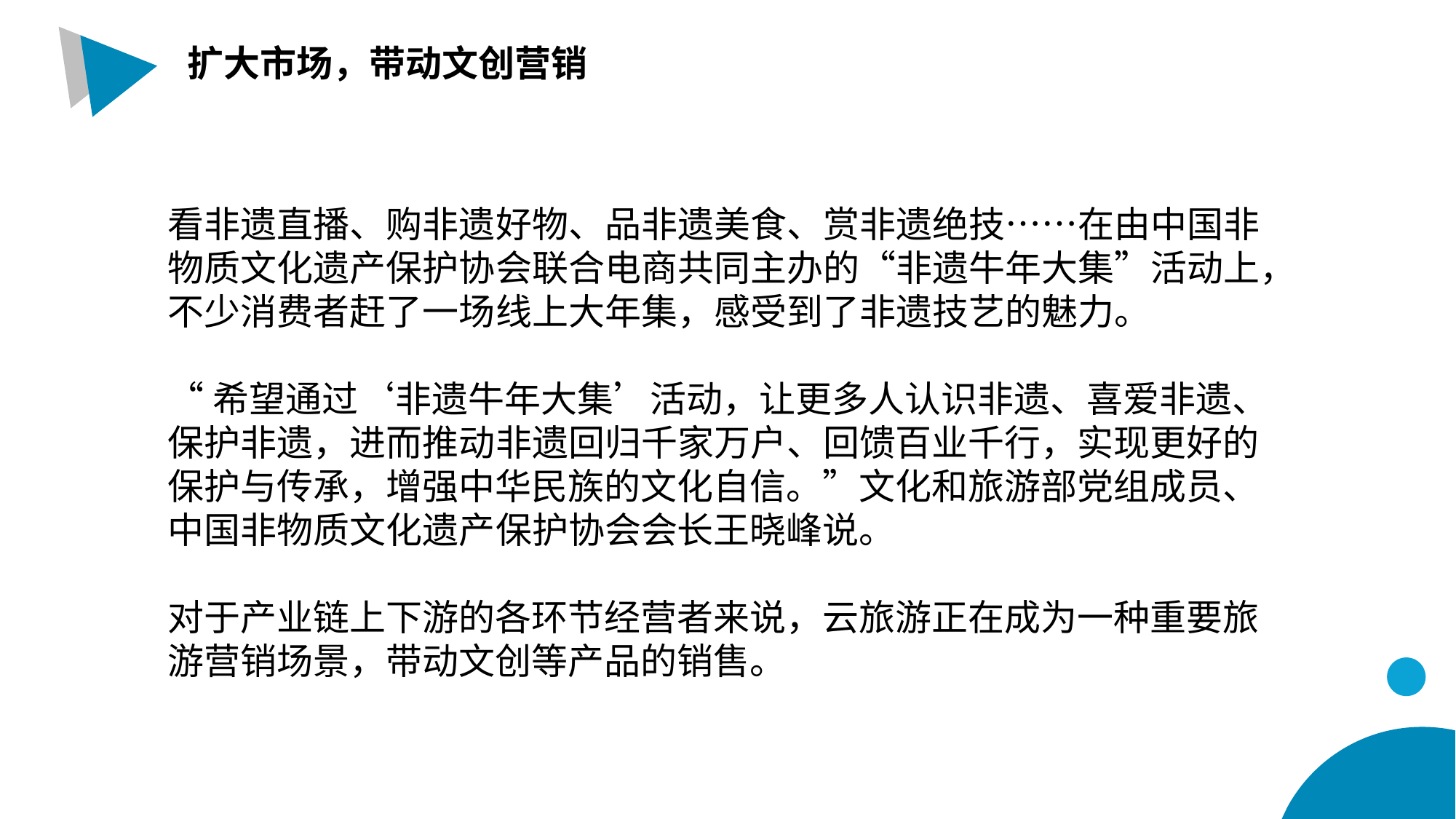

扩大市场，带动文创营销

看非遗直播、购非遗好物、品非遗美食、赏非遗绝技……在由中国非物质文化遗产保护协会联合电商共同主办的“非遗牛年大集”活动上，不少消费者赶了一场线上大年集，感受到了非遗技艺的魅力。

“希望通过‘非遗牛年大集’活动，让更多人认识非遗、喜爱非遗、保护非遗，进而推动非遗回归千家万户、回馈百业千行，实现更好的保护与传承，增强中华民族的文化自信。”文化和旅游部党组成员、中国非物质文化遗产保护协会会长王晓峰说。

对于产业链上下游的各环节经营者来说，云旅游正在成为一种重要旅游营销场景，带动文创等产品的销售。